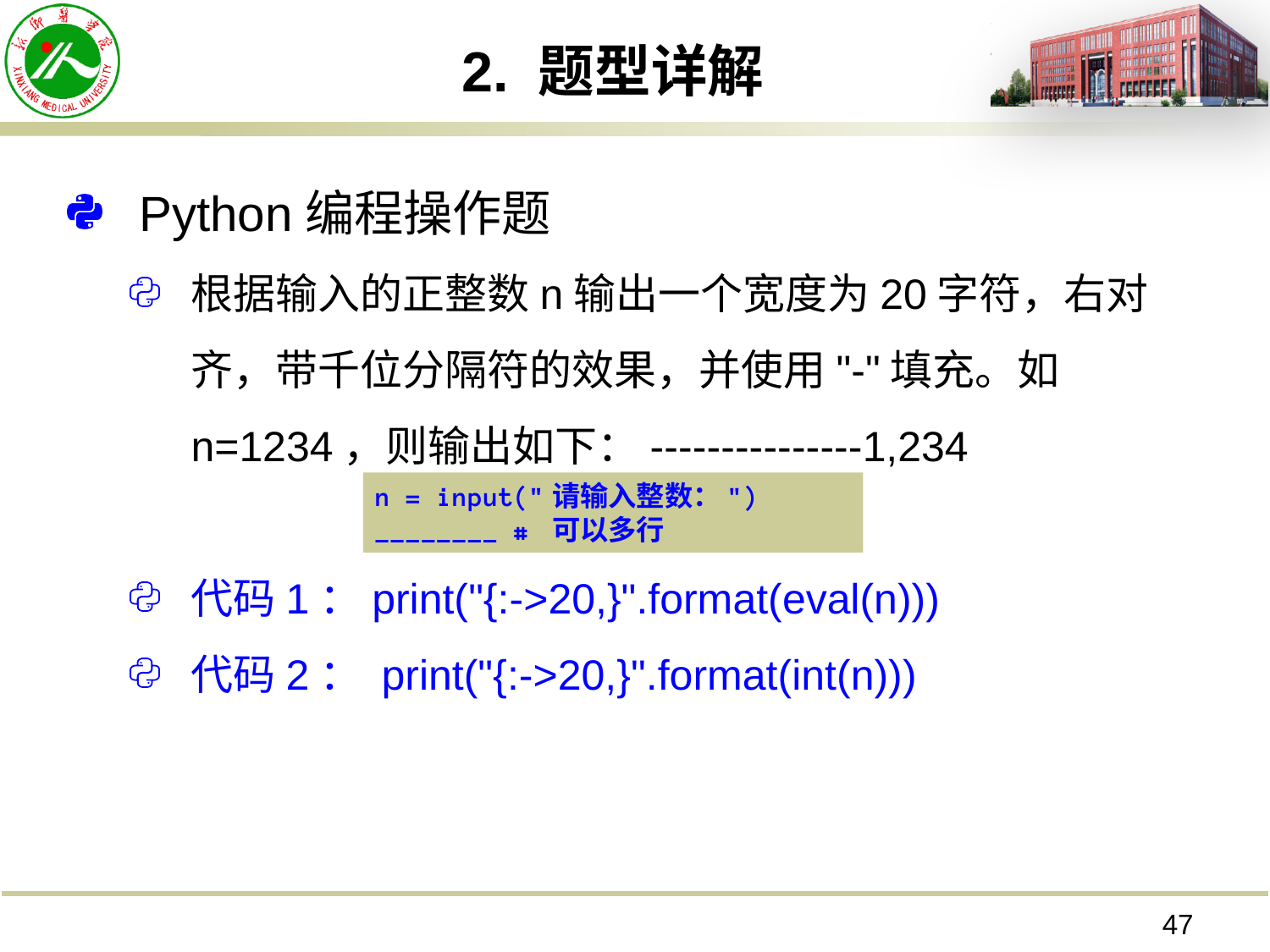

# 2. 题型详解
Python编程操作题
根据输入的正整数n输出一个宽度为20字符，右对齐，带千位分隔符的效果，并使用"-"填充。如n=1234，则输出如下：---------------1,234

代码1：print("{:->20,}".format(eval(n)))
代码2： print("{:->20,}".format(int(n)))

n = input("请输入整数：")
________ # 可以多行
47